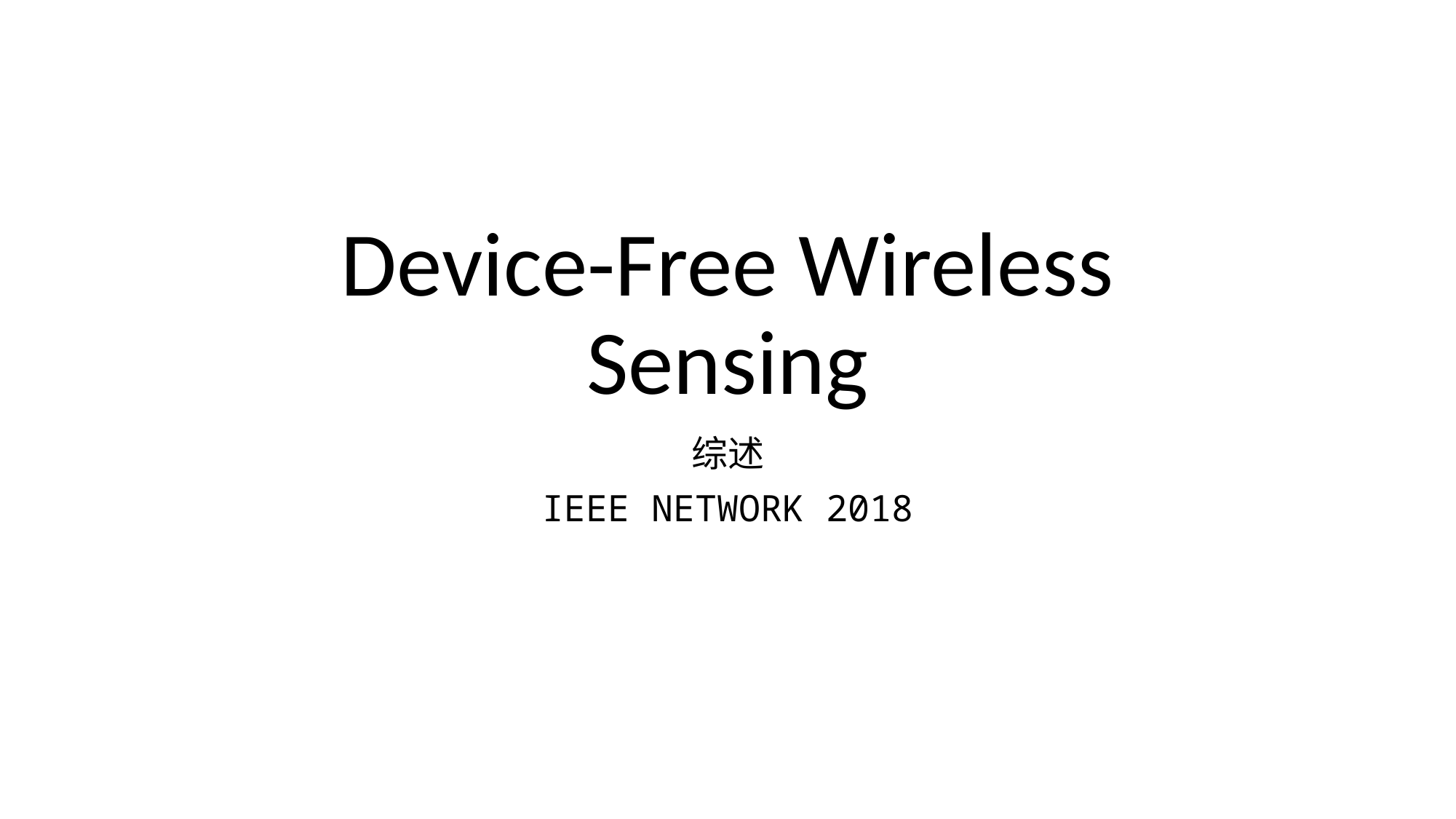

# Device-Free Wireless Sensing
综述
IEEE NETWORK 2018